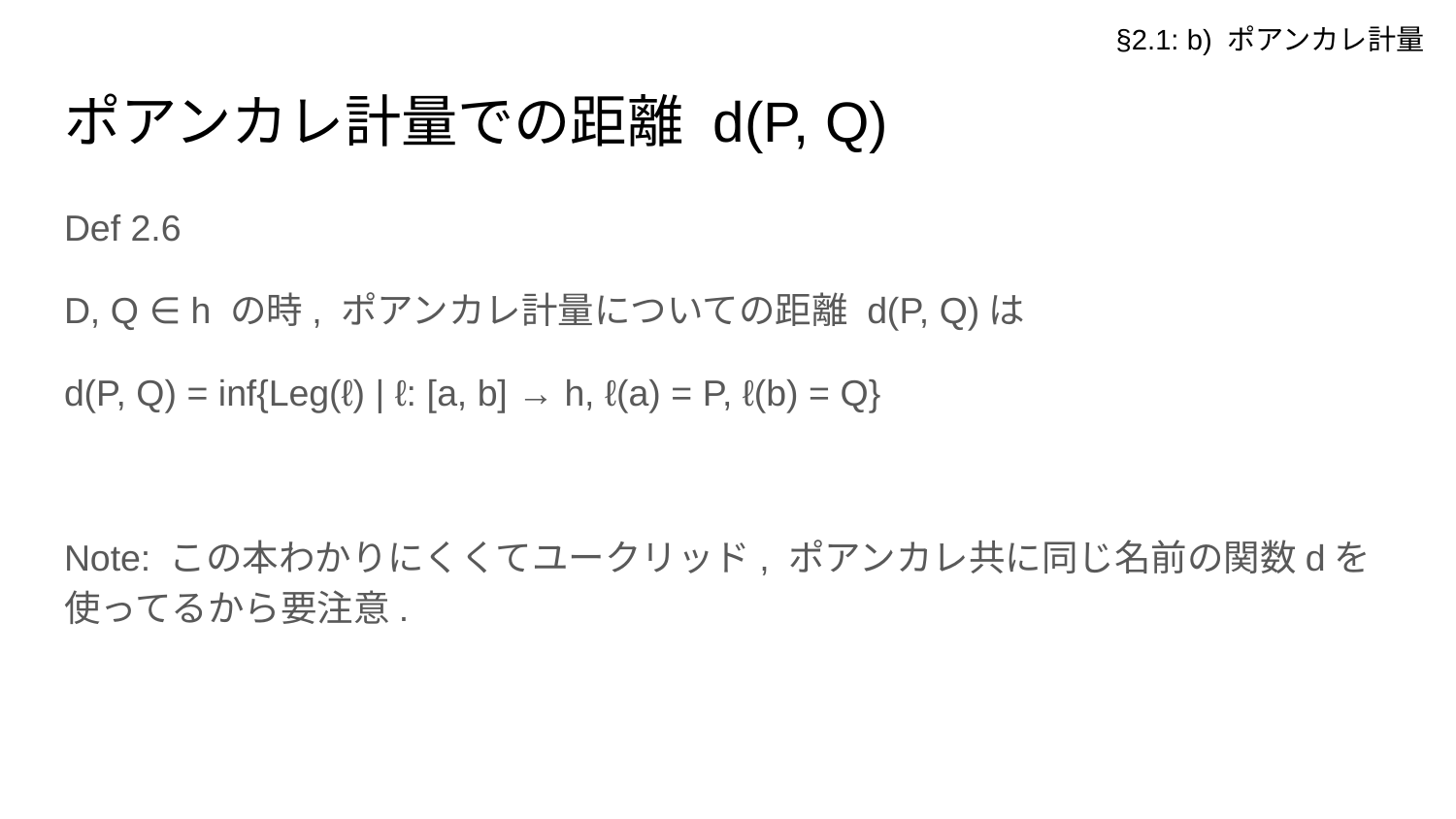

§2.1: b) ポアンカレ計量
# ポアンカレ計量での距離 d(P, Q)
Def 2.6
D, Q ∈ h の時, ポアンカレ計量についての距離 d(P, Q)は
d(P, Q) = inf{Leg(ℓ) | ℓ: [a, b] → h, ℓ(a) = P, ℓ(b) = Q}

Note: この本わかりにくくてユークリッド, ポアンカレ共に同じ名前の関数dを使ってるから要注意.